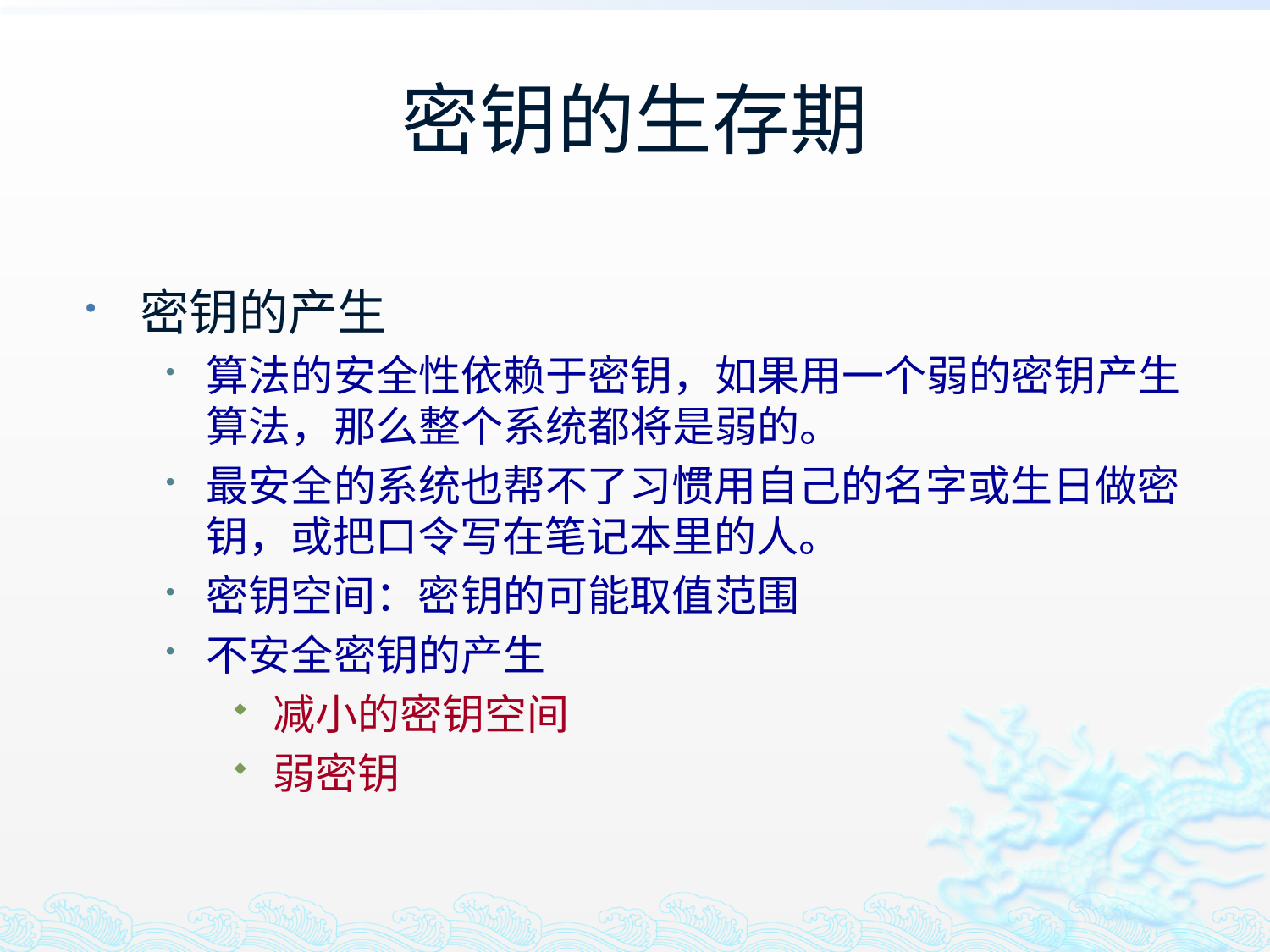

# 密钥的生存期
密钥的产生
算法的安全性依赖于密钥，如果用一个弱的密钥产生算法，那么整个系统都将是弱的。
最安全的系统也帮不了习惯用自己的名字或生日做密钥，或把口令写在笔记本里的人。
密钥空间：密钥的可能取值范围
不安全密钥的产生
减小的密钥空间
弱密钥